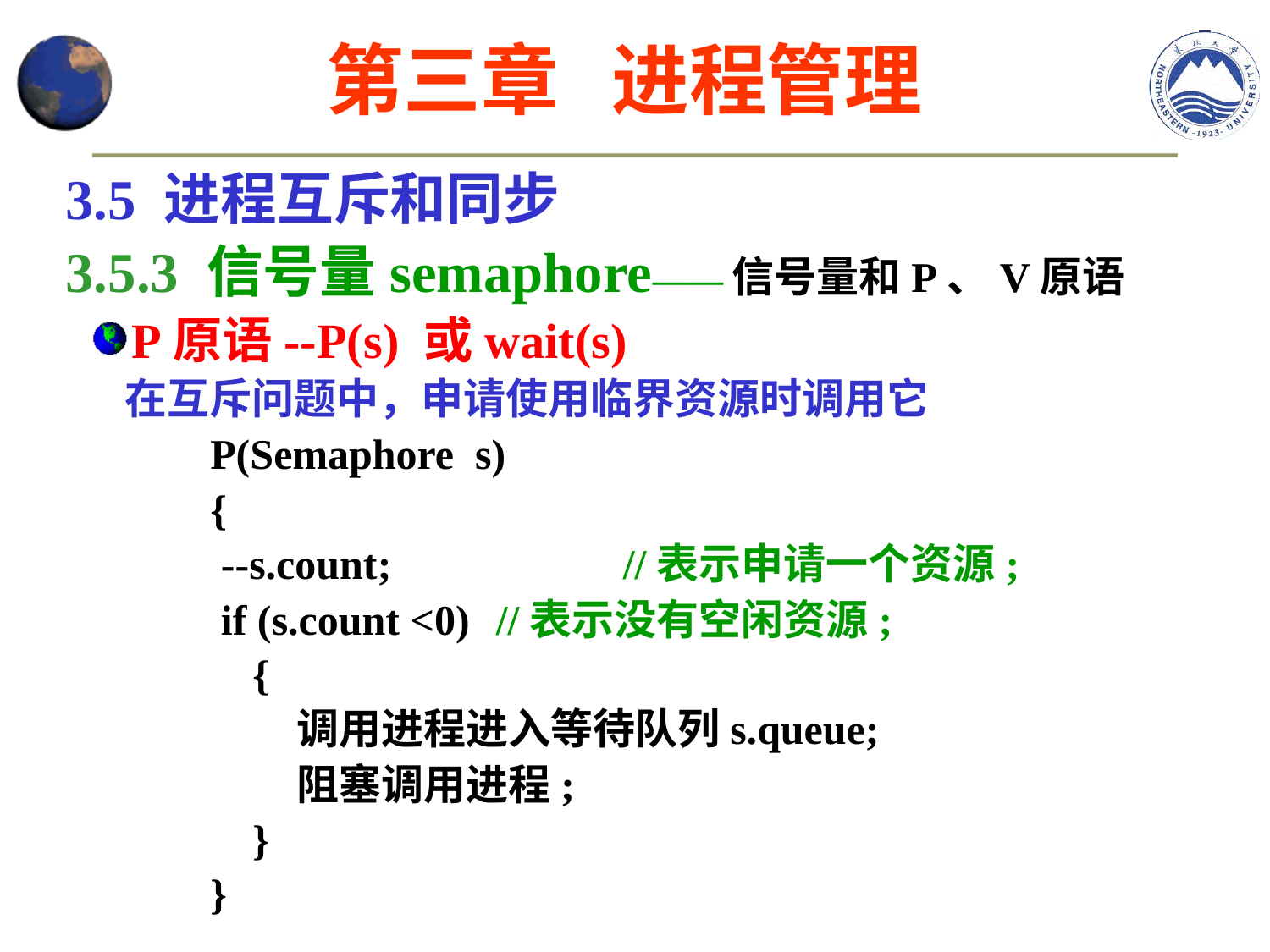

第三章   进程管理
3.5 进程互斥和同步
3.5.3 信号量semaphore——信号量和P、V原语
P原语--P(s) 或wait(s)
   在互斥问题中，申请使用临界资源时调用它
P(Semaphore  s)
{
 --s.count;		//表示申请一个资源;
 if (s.count <0)	//表示没有空闲资源;
    {
        调用进程进入等待队列s.queue;
        阻塞调用进程;
    }
}